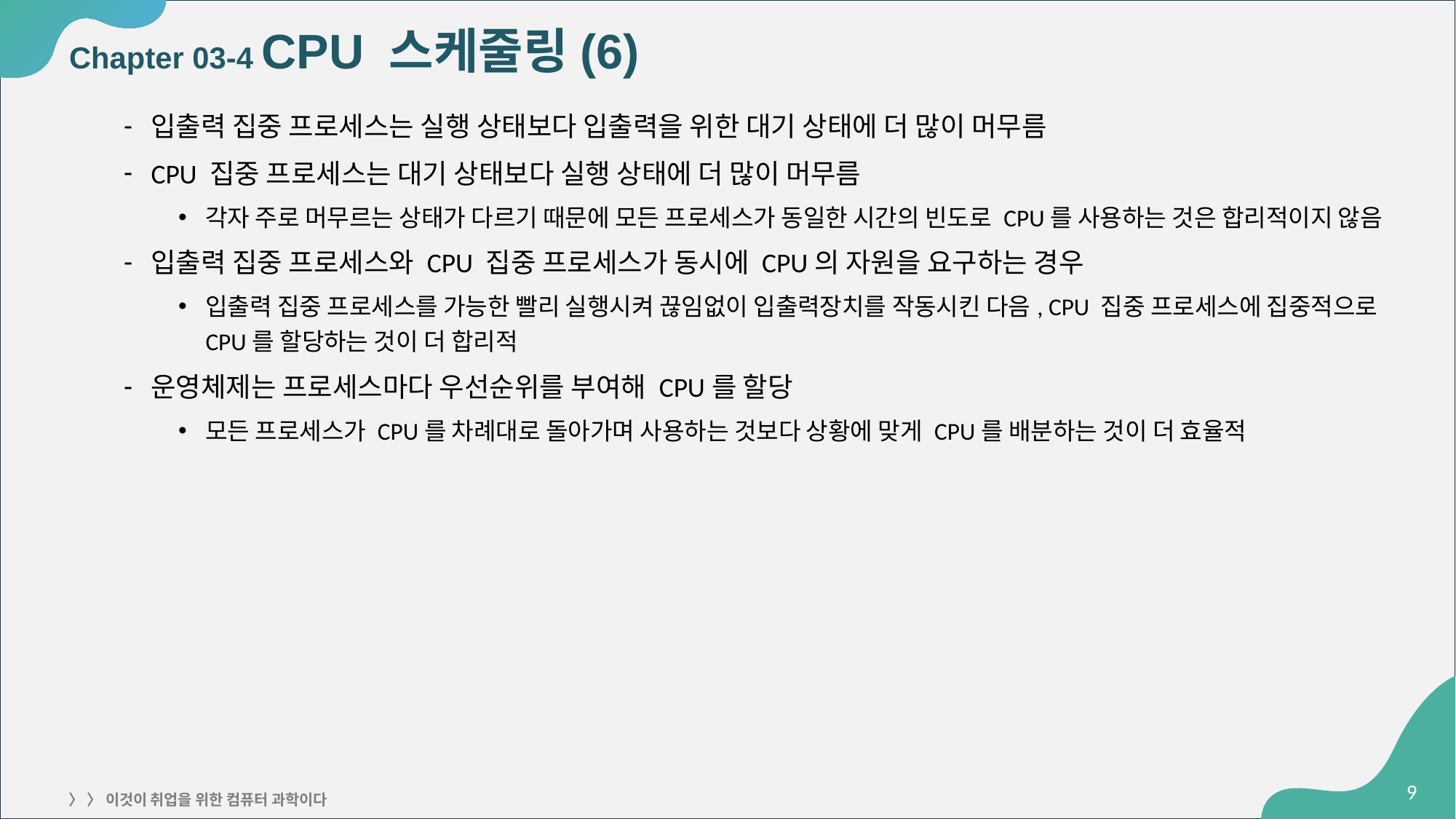

# Chapter 03-4 CPU 스케줄링(6)
입출력 집중 프로세스는 실행 상태보다 입출력을 위한 대기 상태에 더 많이 머무름
CPU 집중 프로세스는 대기 상태보다 실행 상태에 더 많이 머무름
각자 주로 머무르는 상태가 다르기 때문에 모든 프로세스가 동일한 시간의 빈도로 CPU를 사용하는 것은 합리적이지 않음
입출력 집중 프로세스와 CPU 집중 프로세스가 동시에 CPU의 자원을 요구하는 경우
입출력 집중 프로세스를 가능한 빨리 실행시켜 끊임없이 입출력장치를 작동시킨 다음, CPU 집중 프로세스에 집중적으로 CPU를 할당하는 것이 더 합리적
운영체제는 프로세스마다 우선순위를 부여해 CPU를 할당
모든 프로세스가 CPU를 차례대로 돌아가며 사용하는 것보다 상황에 맞게 CPU를 배분하는 것이 더 효율적

9
〉 〉 이것이 취업을 위한 컴퓨터 과학이다